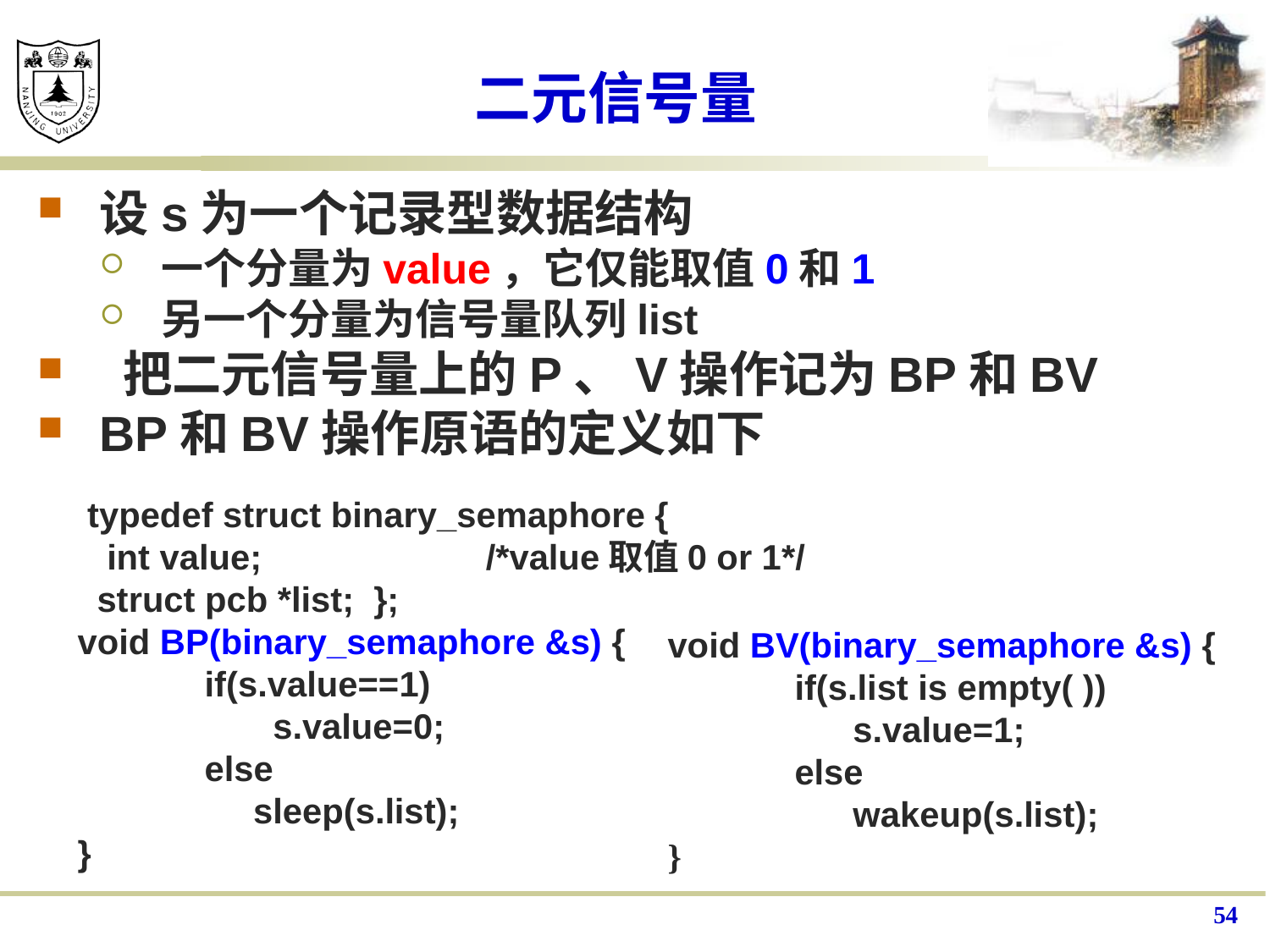

# 二元信号量
设s为一个记录型数据结构
一个分量为value，它仅能取值0和1
另一个分量为信号量队列list
 把二元信号量上的P、V操作记为BP和BV
BP和BV操作原语的定义如下

 typedef struct binary_semaphore {
   int value;                       /*value取值0 or 1*/
  struct pcb *list;  };
void BP(binary_semaphore &s) {
	if(s.value==1)
	       s.value=0;
	else
	     sleep(s.list);
}
void BV(binary_semaphore &s) {
	if(s.list is empty( ))
	      s.value=1;
	else
	      wakeup(s.list);
}
54